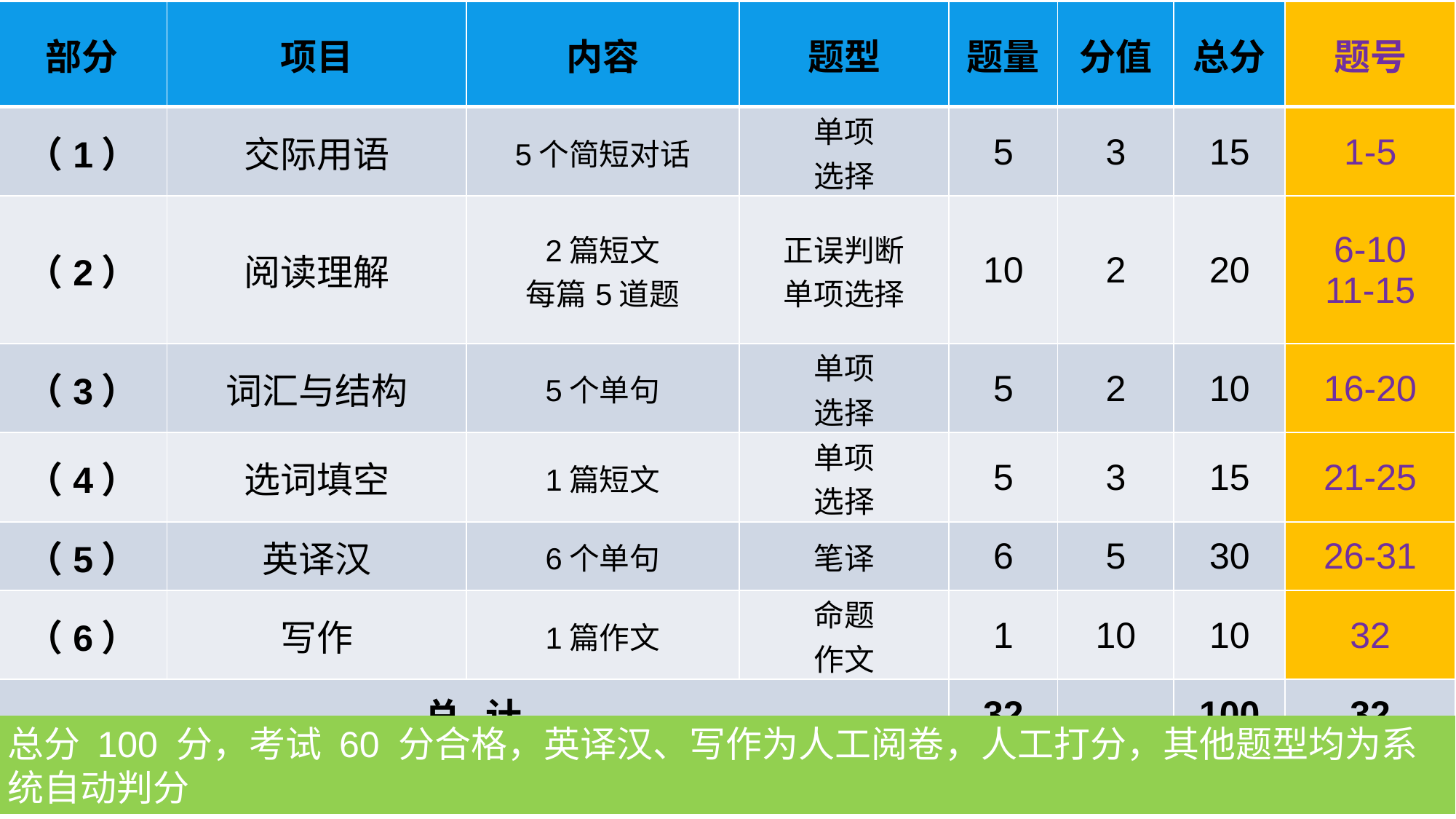

| 部分 | 项目 | 内容 | 题型 | 题量 | 分值 | 总分 | 题号 |
| --- | --- | --- | --- | --- | --- | --- | --- |
| （1） | 交际用语 | 5个简短对话 | 单项 选择 | 5 | 3 | 15 | 1-5 |
| （2） | 阅读理解 | 2篇短文 每篇5道题 | 正误判断 单项选择 | 10 | 2 | 20 | 6-10 11-15 |
| （3） | 词汇与结构 | 5个单句 | 单项 选择 | 5 | 2 | 10 | 16-20 |
| （4） | 选词填空 | 1篇短文 | 单项 选择 | 5 | 3 | 15 | 21-25 |
| （5） | 英译汉 | 6个单句 | 笔译 | 6 | 5 | 30 | 26-31 |
| （6） | 写作 | 1篇作文 | 命题 作文 | 1 | 10 | 10 | 32 |
| 总 计 |  |  |  | 32 |  | 100 | 32 |
总分 100 分，考试 60 分合格，英译汉、写作为人工阅卷，人工打分，其他题型均为系统自动判分